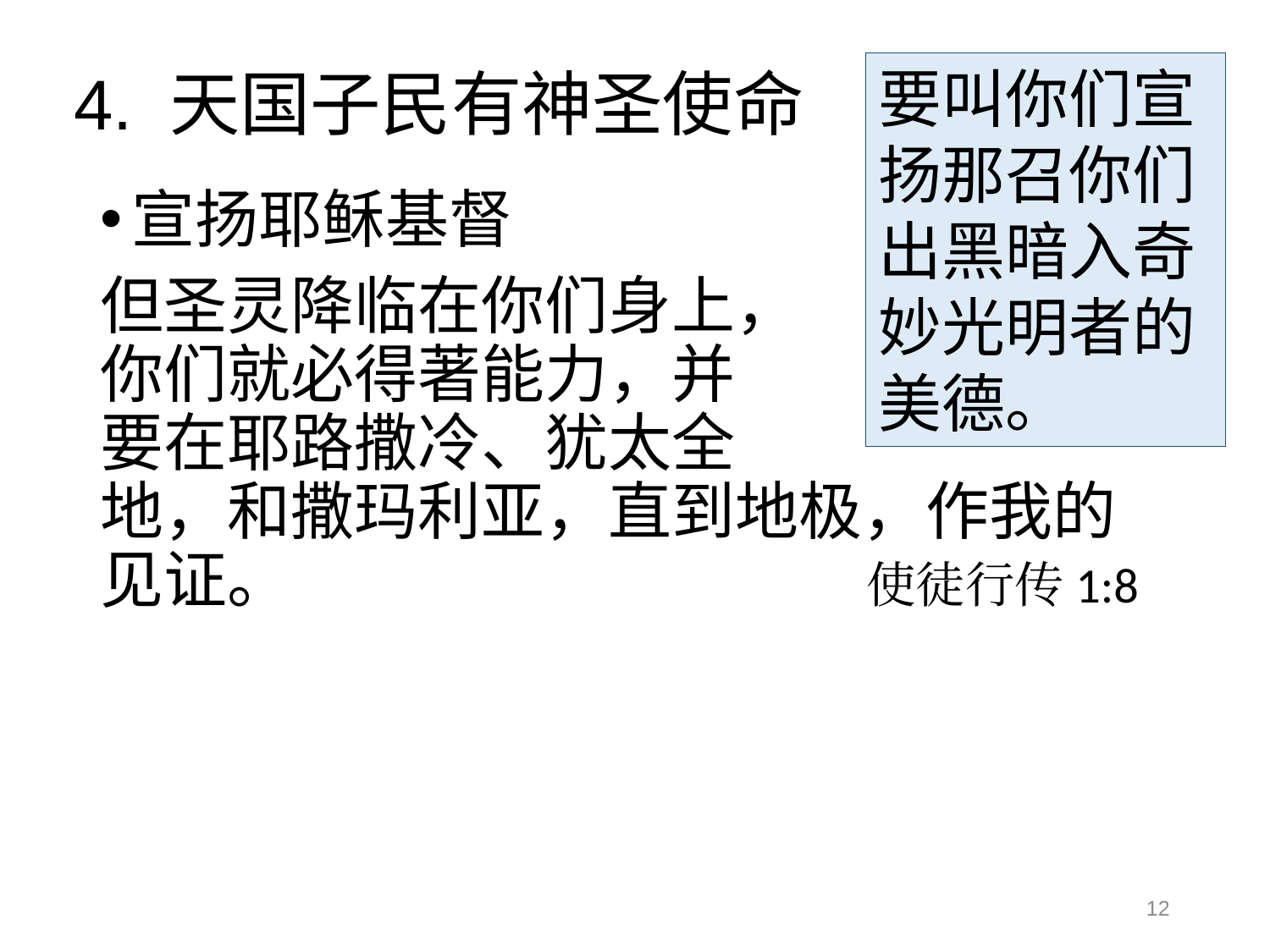

# 4. 天国子民有神圣使命
要叫你们宣扬那召你们出黑暗入奇妙光明者的美德。
宣扬耶稣基督
但圣灵降临在你们身上，
你们就必得著能力，并
要在耶路撒冷、犹太全
地，和撒玛利亚，直到地极，作我的见证。                                    使徒行传1:8
12